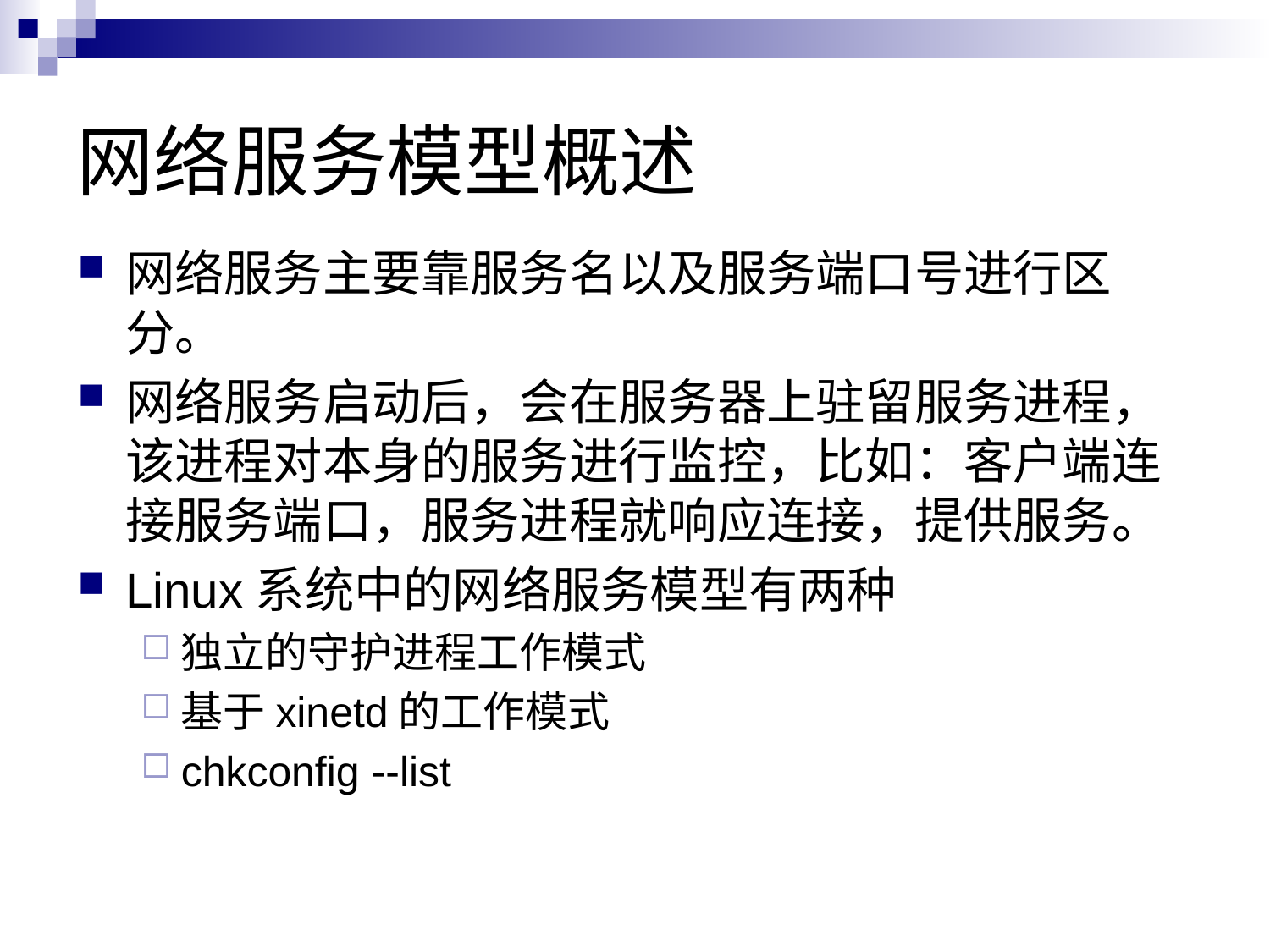

# 网络服务模型概述
网络服务主要靠服务名以及服务端口号进行区分。
网络服务启动后，会在服务器上驻留服务进程，该进程对本身的服务进行监控，比如：客户端连接服务端口，服务进程就响应连接，提供服务。
Linux系统中的网络服务模型有两种
独立的守护进程工作模式
基于xinetd的工作模式
chkconfig --list